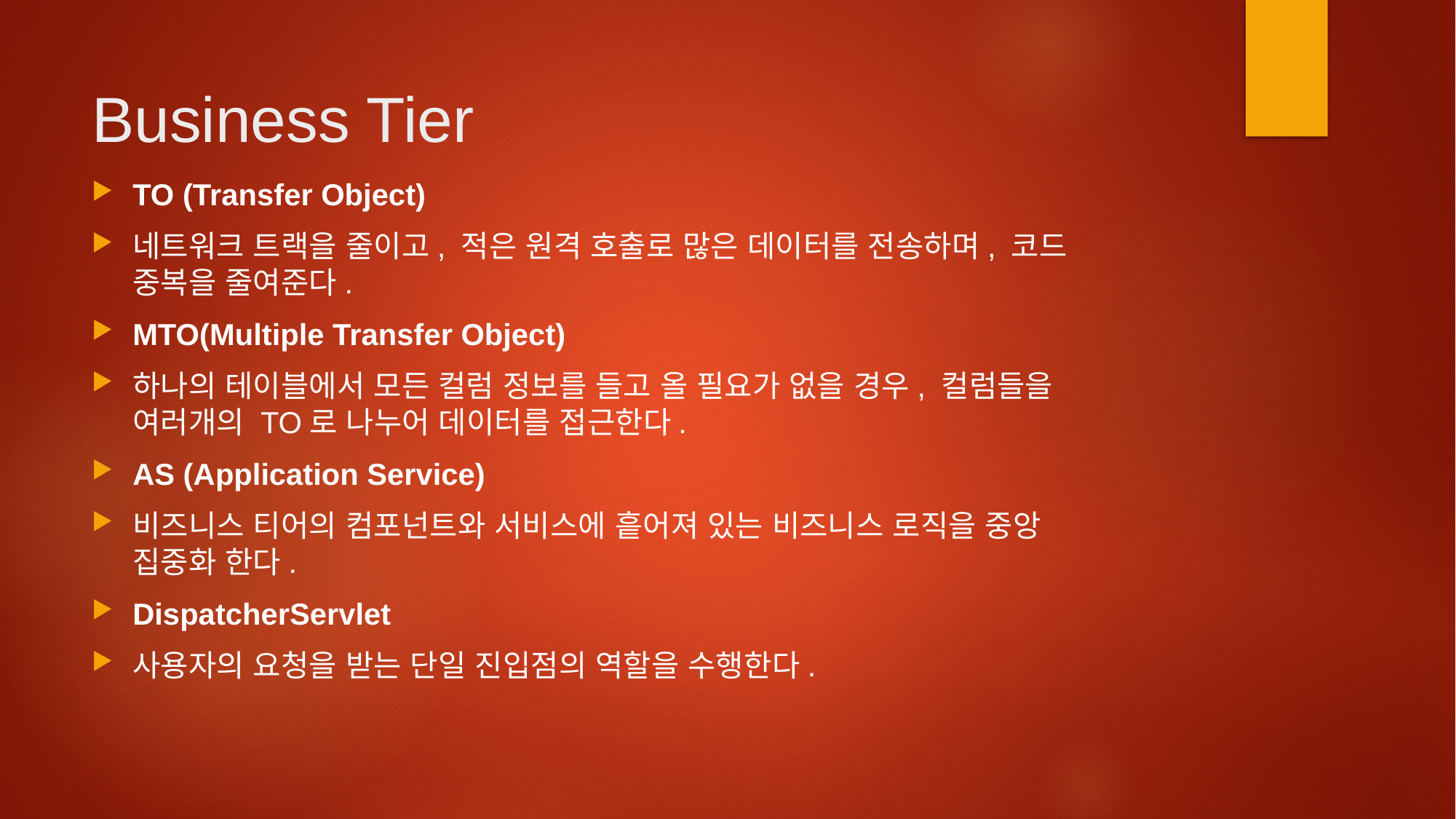

# Business Tier
TO (Transfer Object)
네트워크 트랙을 줄이고, 적은 원격 호출로 많은 데이터를 전송하며, 코드 중복을 줄여준다.
MTO(Multiple Transfer Object)
하나의 테이블에서 모든 컬럼 정보를 들고 올 필요가 없을 경우, 컬럼들을 여러개의 TO로 나누어 데이터를 접근한다.
AS (Application Service)
비즈니스 티어의 컴포넌트와 서비스에 흩어져 있는 비즈니스 로직을 중앙 집중화 한다.
DispatcherServlet
사용자의 요청을 받는 단일 진입점의 역할을 수행한다.